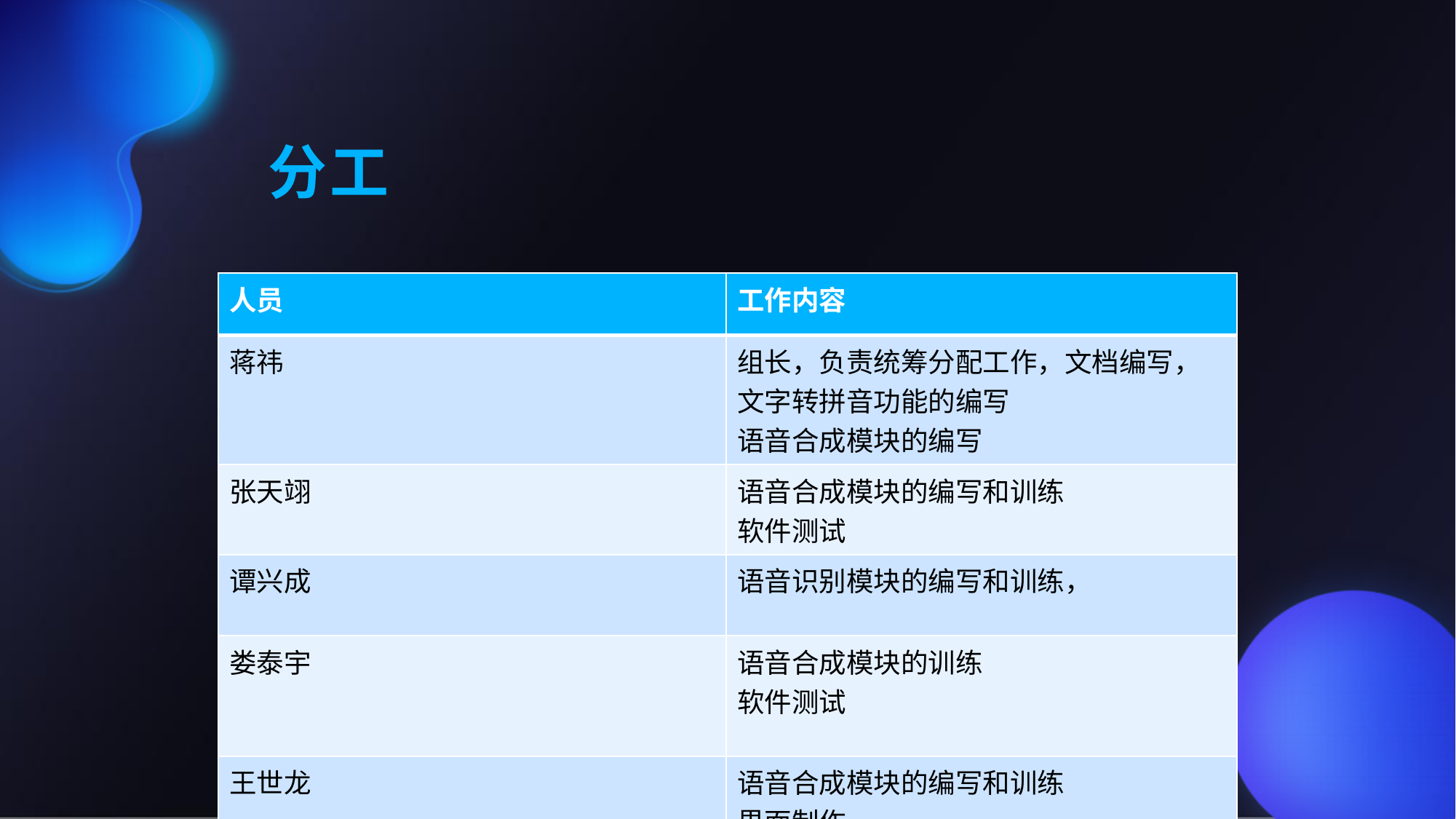

分工
| 人员 | 工作内容 |
| --- | --- |
| 蒋祎 | 组长，负责统筹分配工作，文档编写，文字转拼音功能的编写 语音合成模块的编写 |
| 张天翊 | 语音合成模块的编写和训练 软件测试 |
| 谭兴成 | 语音识别模块的编写和训练， |
| 娄泰宇 | 语音合成模块的训练 软件测试 |
| 王世龙 | 语音合成模块的编写和训练 界面制作 |